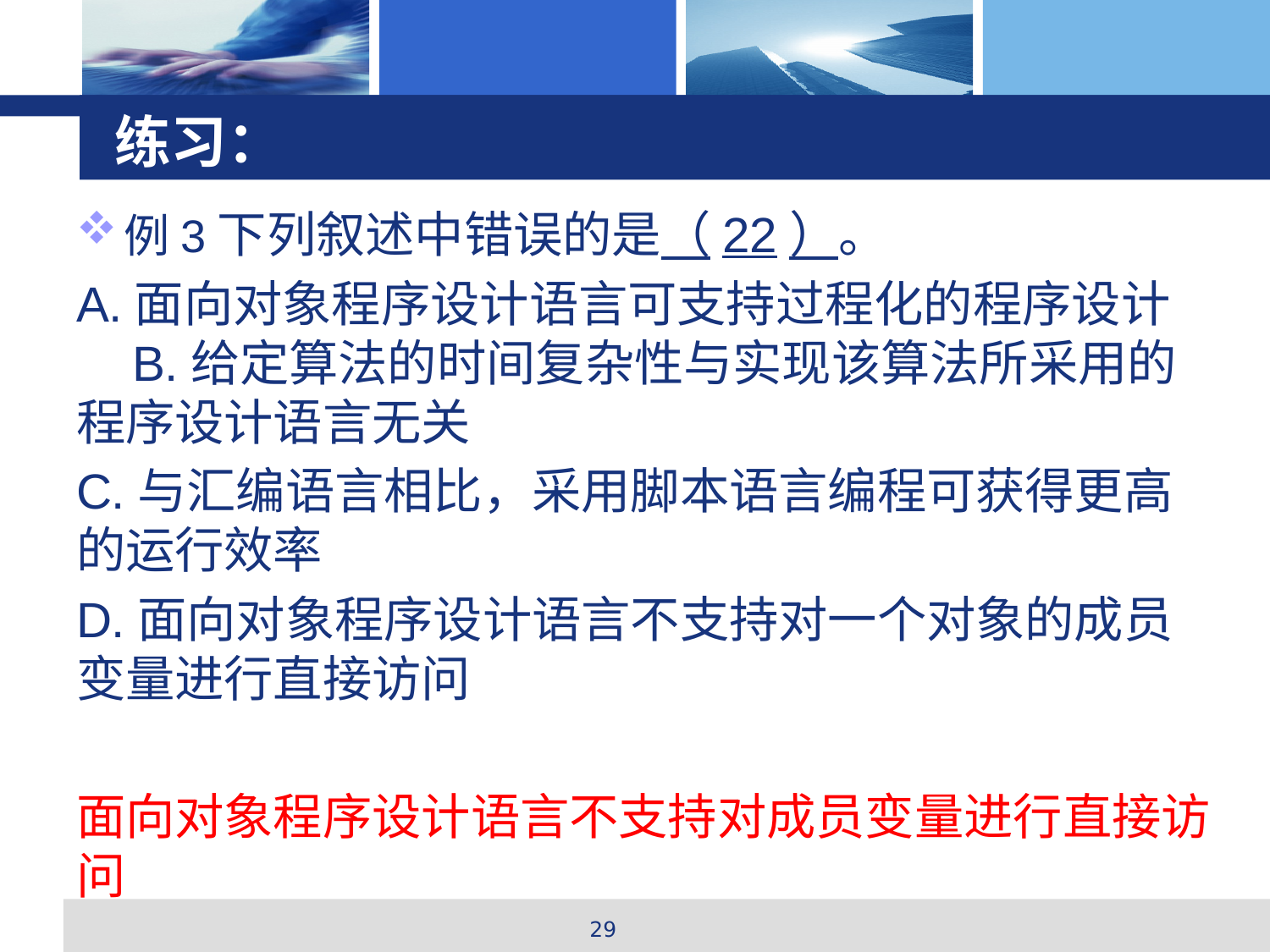

# 练习：
例3下列叙述中错误的是（22）。
A.面向对象程序设计语言可支持过程化的程序设计         B.给定算法的时间复杂性与实现该算法所采用的程序设计语言无关
C.与汇编语言相比，采用脚本语言编程可获得更高的运行效率
D.面向对象程序设计语言不支持对一个对象的成员变量进行直接访问

面向对象程序设计语言不支持对成员变量进行直接访问

29